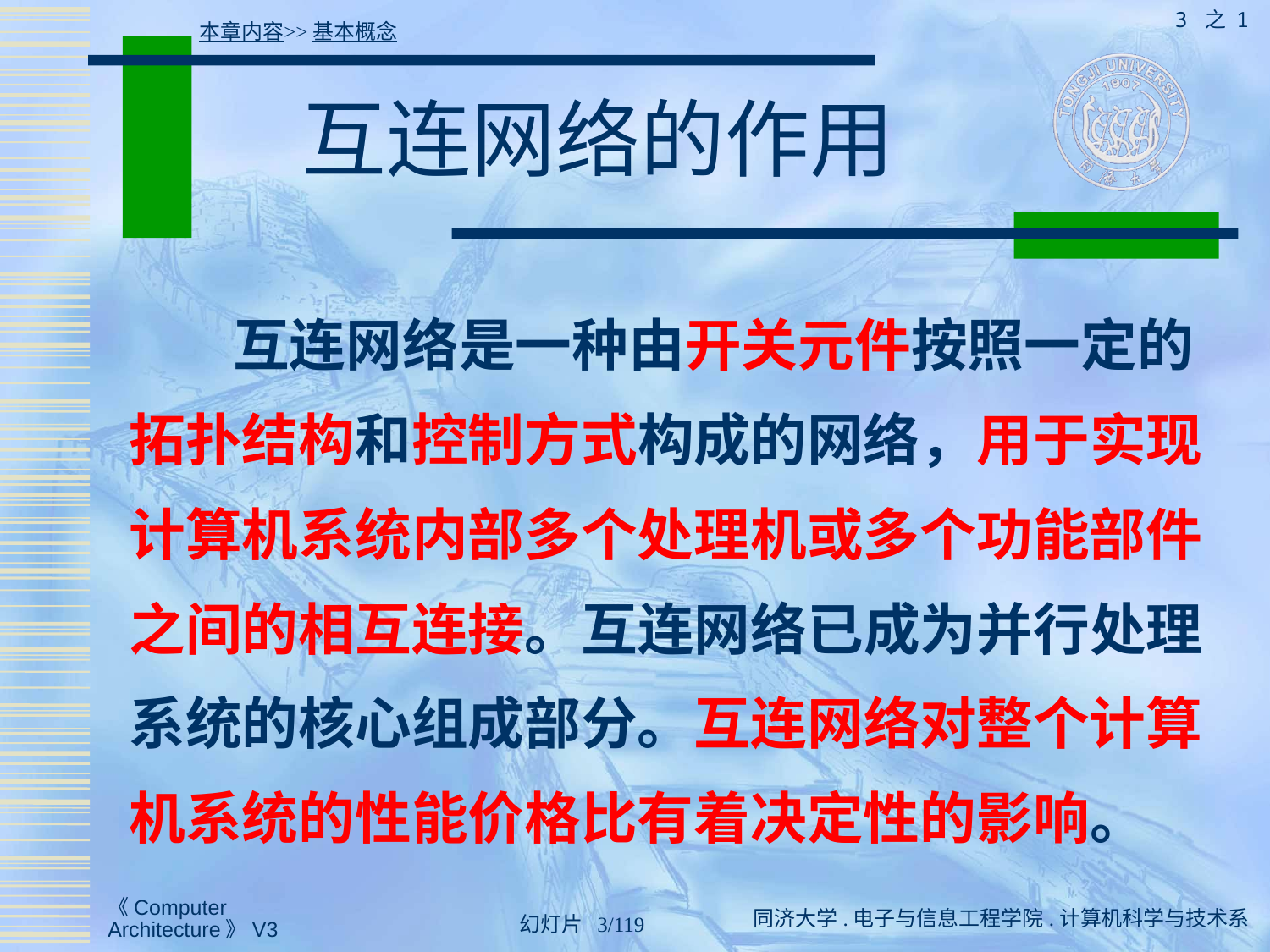

3 之 1
本章内容>>基本概念
# 互连网络的作用
       互连网络是一种由开关元件按照一定的拓扑结构和控制方式构成的网络，用于实现计算机系统内部多个处理机或多个功能部件之间的相互连接。互连网络已成为并行处理系统的核心组成部分。互连网络对整个计算机系统的性能价格比有着决定性的影响。